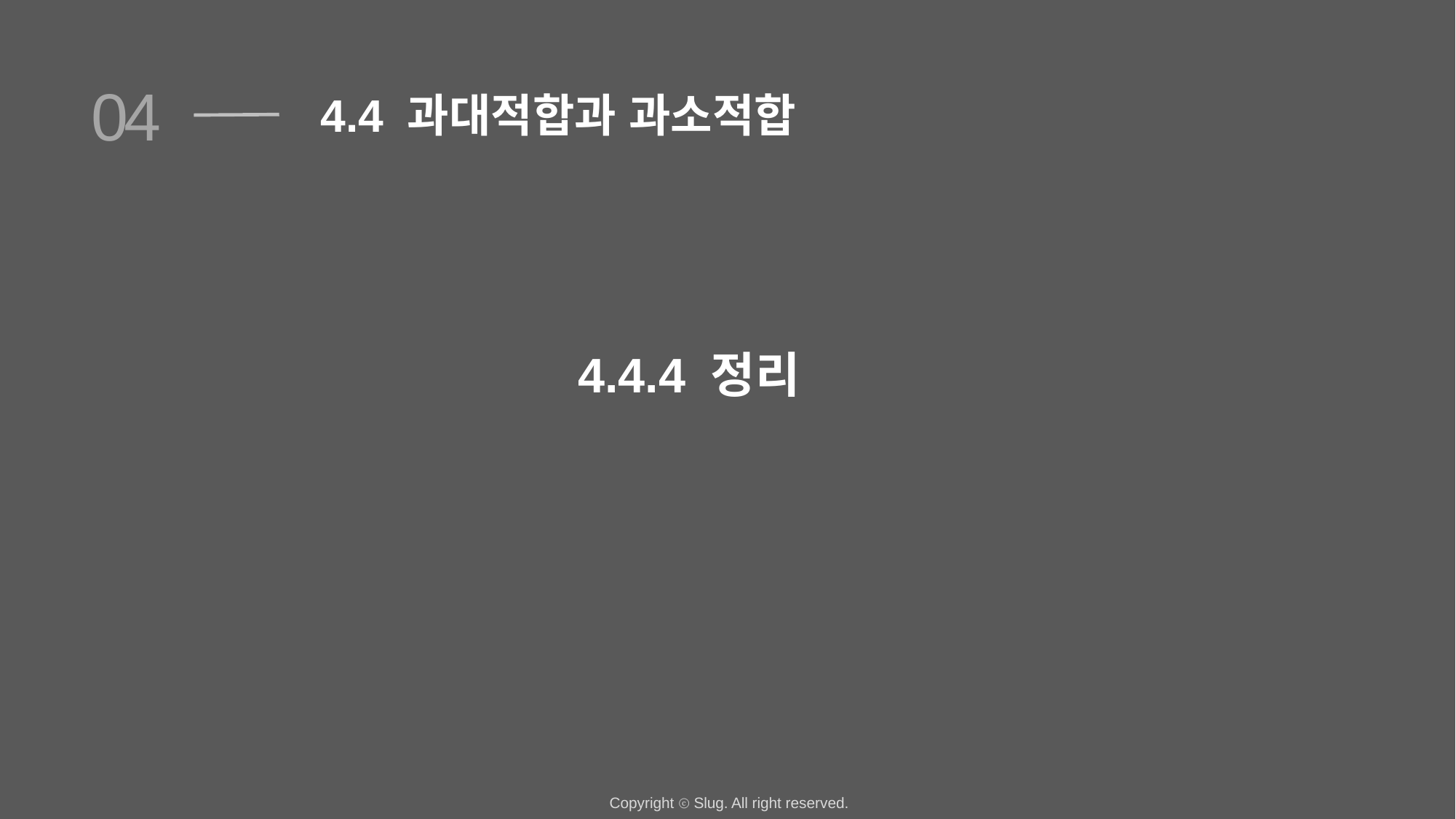

04
4.4 과대적합과 과소적합
4.4.4 정리
Copyright ⓒ Slug. All right reserved.